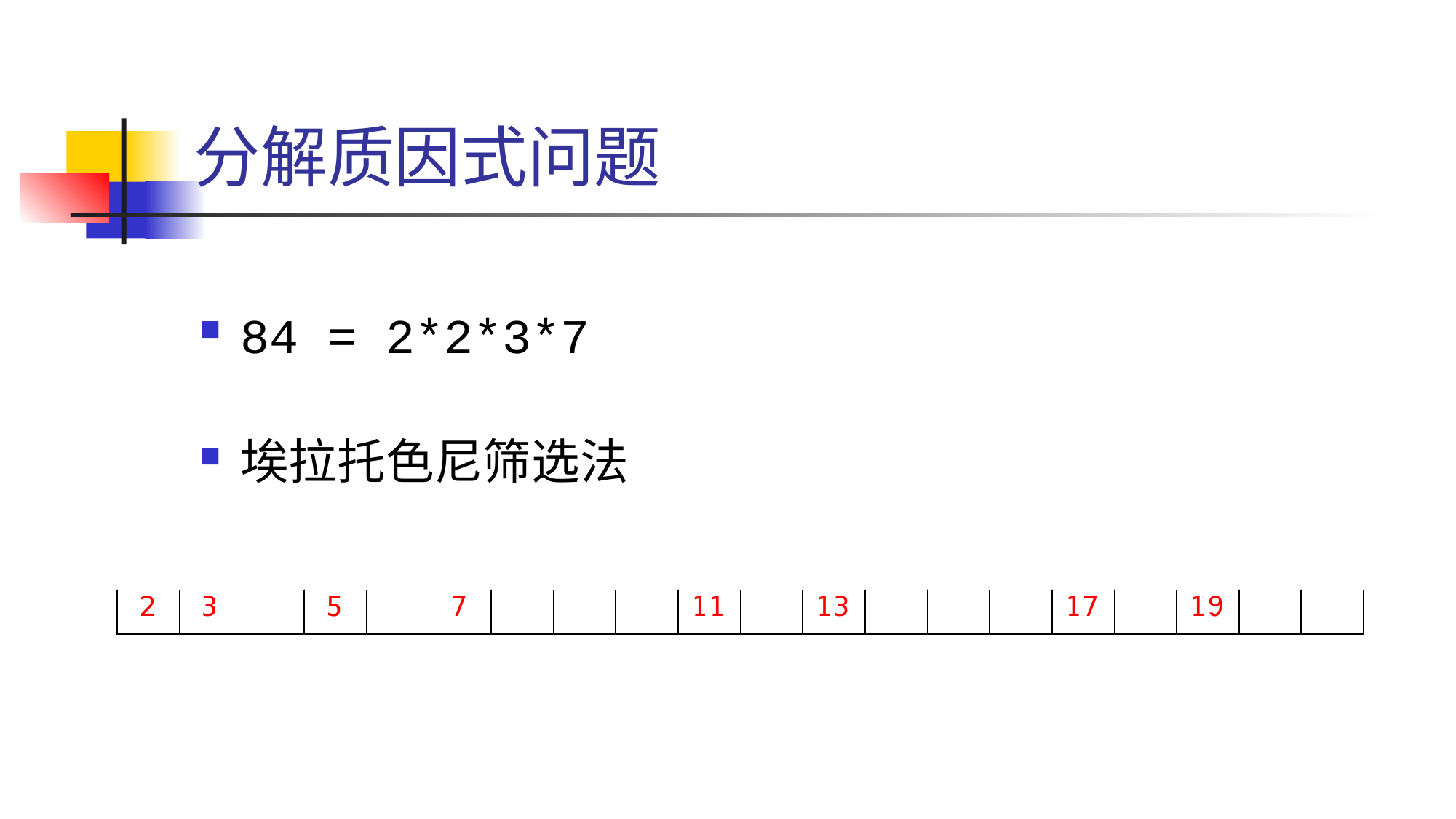

# 分解质因式问题
84 = 2*2*3*7
埃拉托色尼筛选法
| 2 | 3 | 4 | 5 | 6 | 7 | 8 | 9 | 10 | 11 | 12 | 13 | 14 | 15 | 16 | 17 | 18 | 19 | 20 | 21 |
| --- | --- | --- | --- | --- | --- | --- | --- | --- | --- | --- | --- | --- | --- | --- | --- | --- | --- | --- | --- |
| 2 | 3 |  | 5 |  | 7 |  | 9 |  | 11 |  | 13 |  | 15 |  | 17 |  | 19 |  | 21 |
| --- | --- | --- | --- | --- | --- | --- | --- | --- | --- | --- | --- | --- | --- | --- | --- | --- | --- | --- | --- |
| 2 | 3 |  | 5 |  | 7 |  |  |  | 11 |  | 13 |  |  |  | 17 |  | 19 |  |  |
| --- | --- | --- | --- | --- | --- | --- | --- | --- | --- | --- | --- | --- | --- | --- | --- | --- | --- | --- | --- |
| 2 | 3 |  | 5 |  | 7 |  |  |  | 11 |  | 13 |  |  |  | 17 |  | 19 |  |  |
| --- | --- | --- | --- | --- | --- | --- | --- | --- | --- | --- | --- | --- | --- | --- | --- | --- | --- | --- | --- |
| 2 | 3 |  | 5 |  | 7 |  |  |  | 11 |  | 13 |  |  |  | 17 |  | 19 |  |  |
| --- | --- | --- | --- | --- | --- | --- | --- | --- | --- | --- | --- | --- | --- | --- | --- | --- | --- | --- | --- |
| 2 | 3 |  | 5 |  | 7 |  |  |  | 11 |  | 13 |  |  |  | 17 |  | 19 |  |  |
| --- | --- | --- | --- | --- | --- | --- | --- | --- | --- | --- | --- | --- | --- | --- | --- | --- | --- | --- | --- |
| 2 | 3 |  | 5 |  | 7 |  |  |  | 11 |  | 13 |  |  |  | 17 |  | 19 |  |  |
| --- | --- | --- | --- | --- | --- | --- | --- | --- | --- | --- | --- | --- | --- | --- | --- | --- | --- | --- | --- |
| 2 | 3 |  | 5 |  | 7 |  |  |  | 11 |  | 13 |  |  |  | 17 |  | 19 |  |  |
| --- | --- | --- | --- | --- | --- | --- | --- | --- | --- | --- | --- | --- | --- | --- | --- | --- | --- | --- | --- |
| 2 | 3 |  | 5 |  | 7 |  |  |  | 11 |  | 13 |  |  |  | 17 |  | 19 |  |  |
| --- | --- | --- | --- | --- | --- | --- | --- | --- | --- | --- | --- | --- | --- | --- | --- | --- | --- | --- | --- |